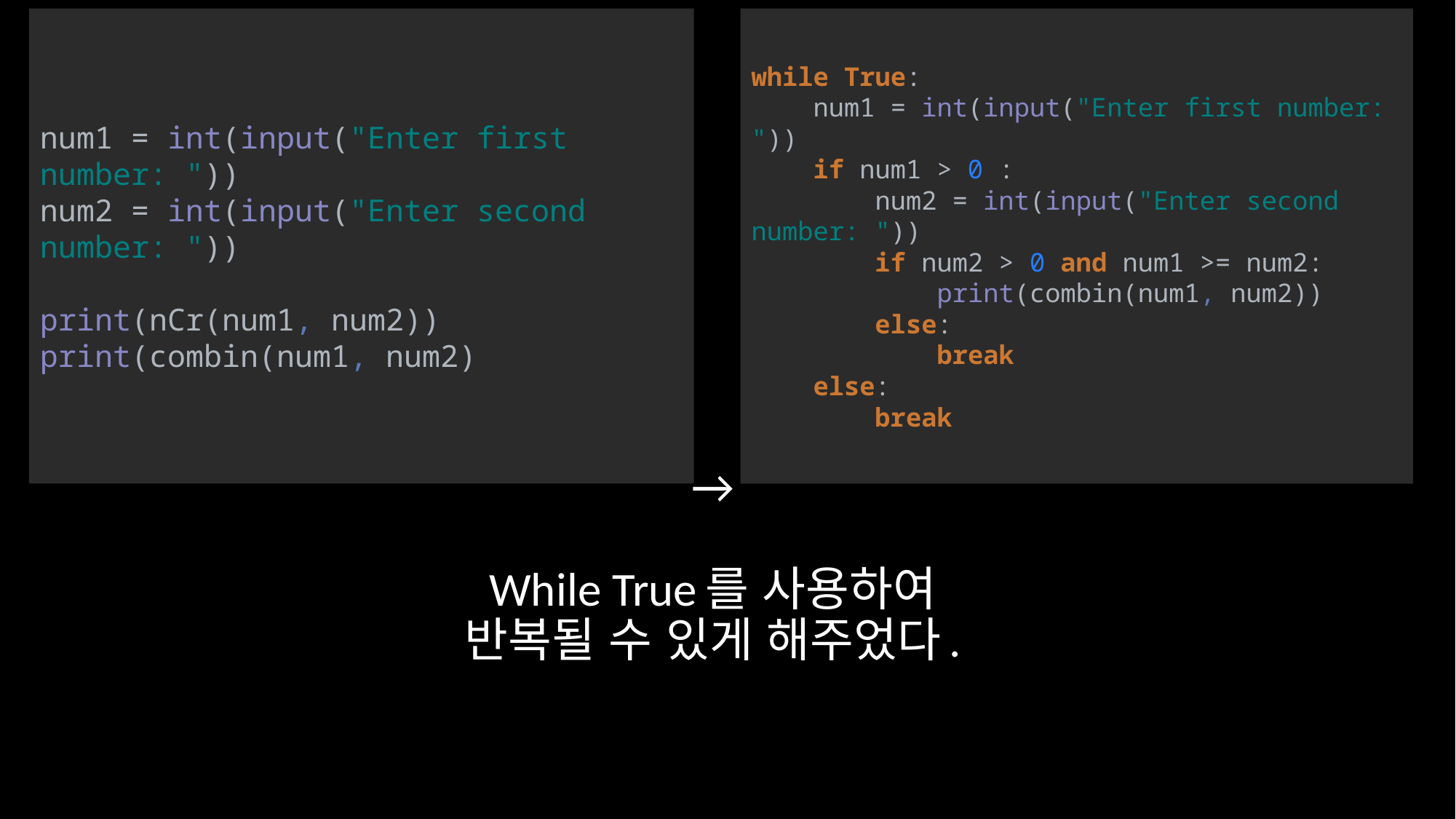

while True:
    num1 = int(input("Enter first number: "))
    if num1 > 0 :
        num2 = int(input("Enter second number: "))
        if num2 > 0 and num1 >= num2:
            print(combin(num1, num2))
        else:
            break
    else:
        break
num1 = int(input("Enter first number: "))
num2 = int(input("Enter second number: "))
print(nCr(num1, num2))
print(combin(num1, num2)
# → While True를 사용하여 반복될 수 있게 해주었다.